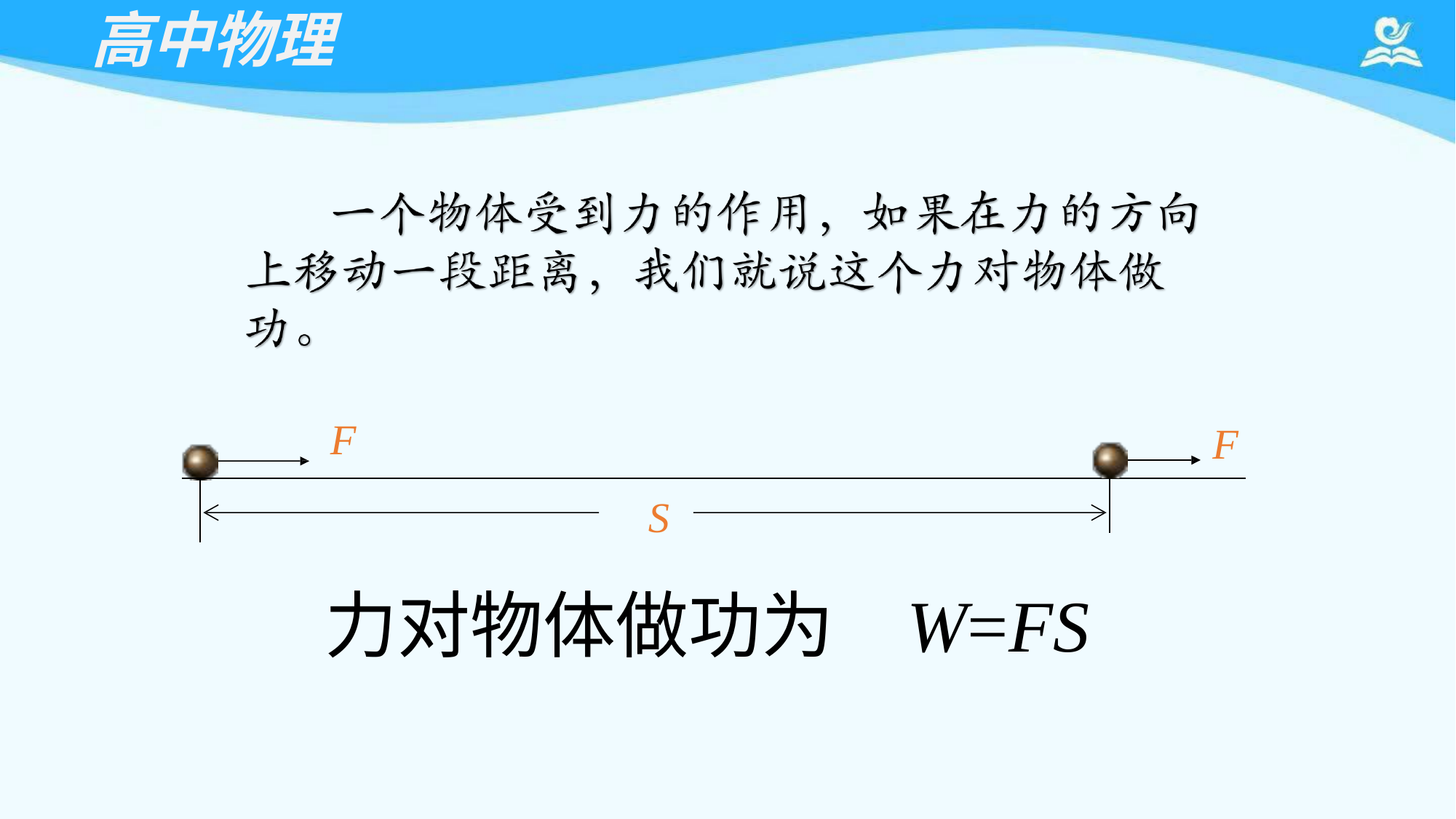

# 高中物理

F
F

S

力对物体做功为
W=FS